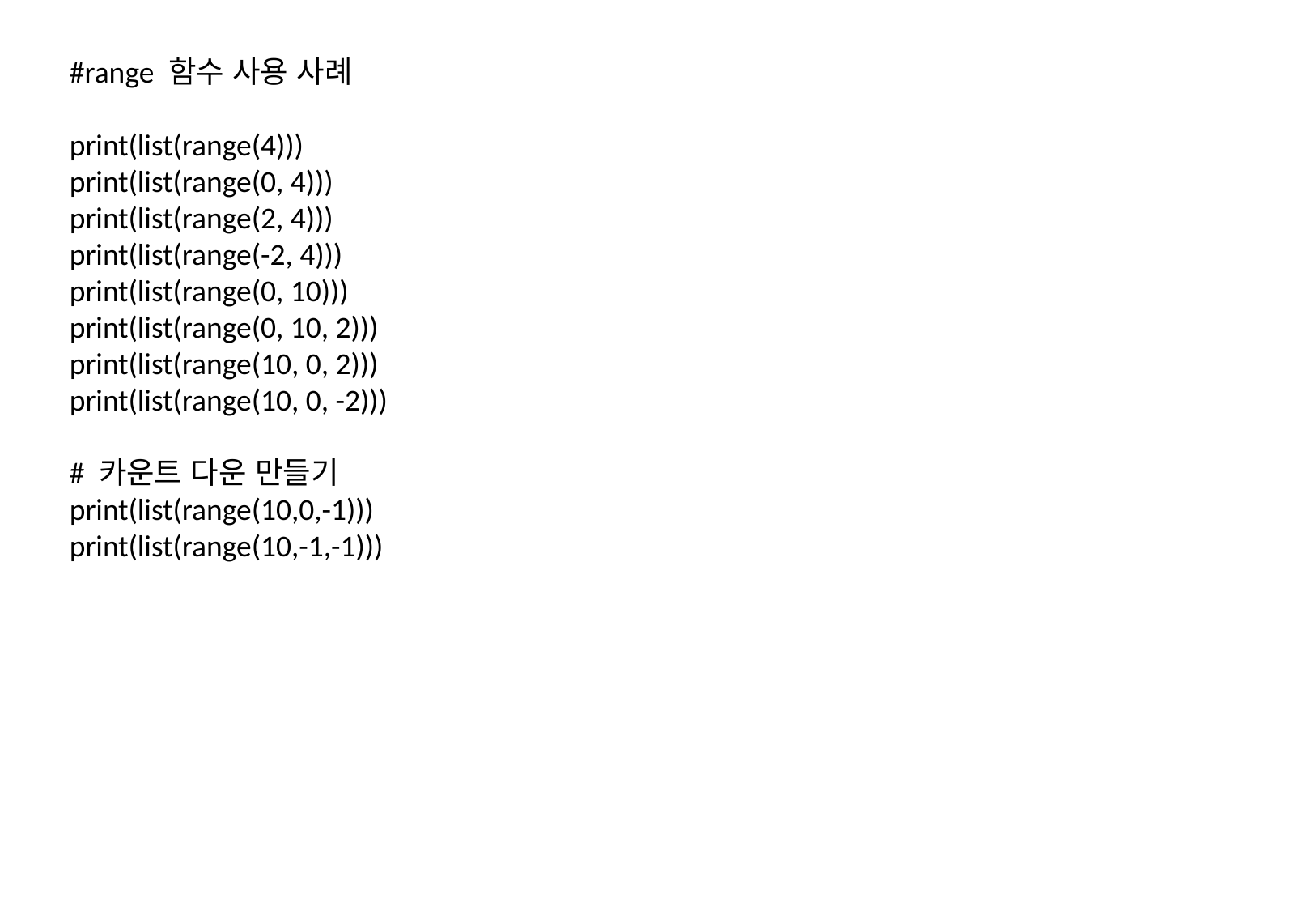

#range 함수 사용 사례

print(list(range(4)))
print(list(range(0, 4)))
print(list(range(2, 4)))
print(list(range(-2, 4)))
print(list(range(0, 10)))
print(list(range(0, 10, 2)))
print(list(range(10, 0, 2)))
print(list(range(10, 0, -2)))

# 카운트 다운 만들기
print(list(range(10,0,-1)))
print(list(range(10,-1,-1)))